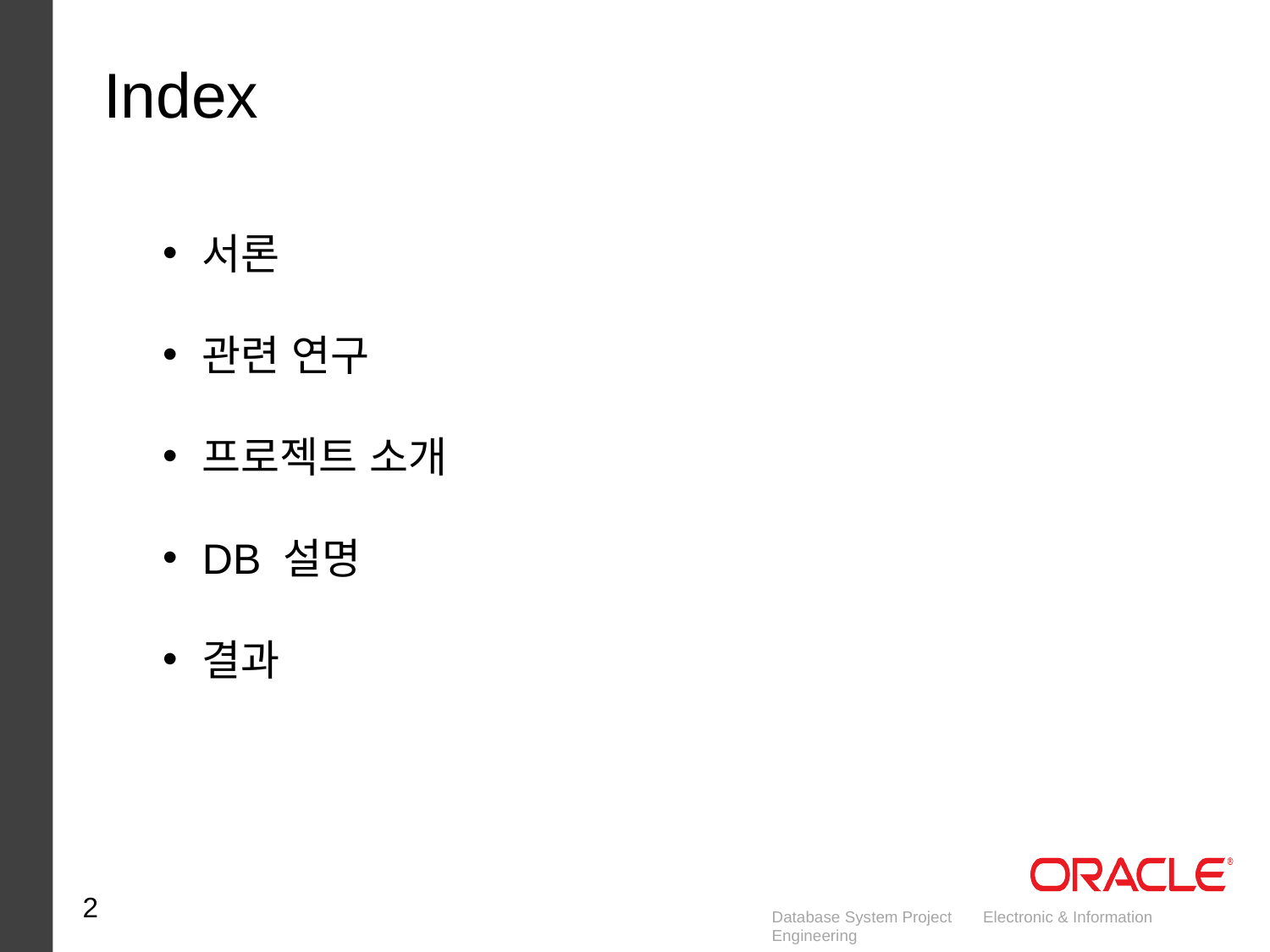

Index
서론

관련 연구

프로젝트 소개

DB 설명

결과

2